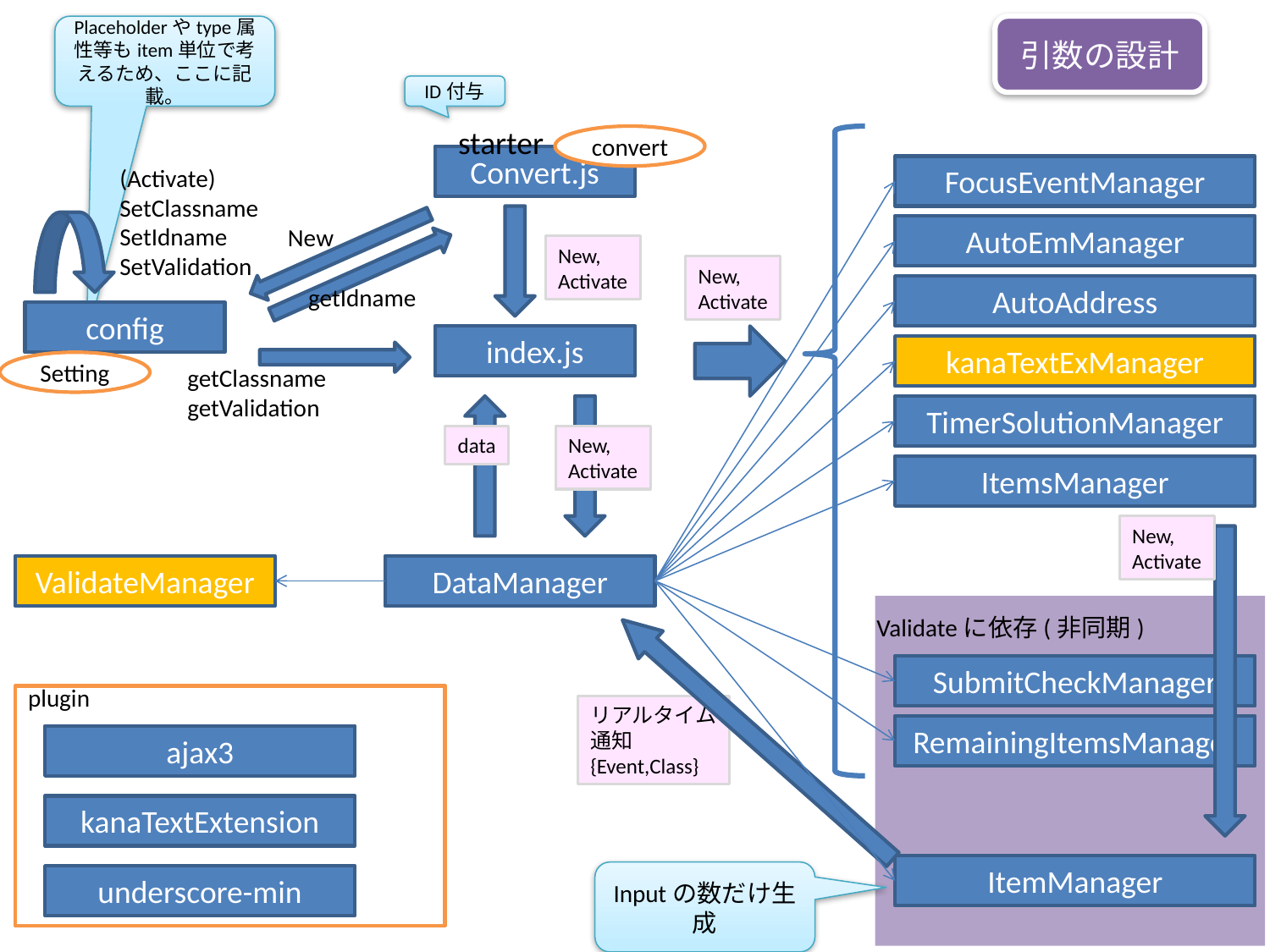

Placeholderやtype属性等もitem単位で考えるため、ここに記載。
引数の設計
ID付与
starter
convert

Convert.js
(Activate)
SetClassname
SetIdname
SetValidation
FocusEventManager

New
AutoEmManager
New,
Activate

New,
Activate

getIdname
AutoAddress
config
index.js

kanaTextExManager

Setting
getClassname
getValidation
TimerSolutionManager
data
New,
Activate

ItemsManager
New,
Activate
ValidateManager
DataManager

Validateに依存(非同期)
SubmitCheckManager

plugin

リアルタイム
通知
{Event,Class}
RemainingItemsManager

ajax3
kanaTextExtension
ItemManager
Inputの数だけ生成
underscore-min